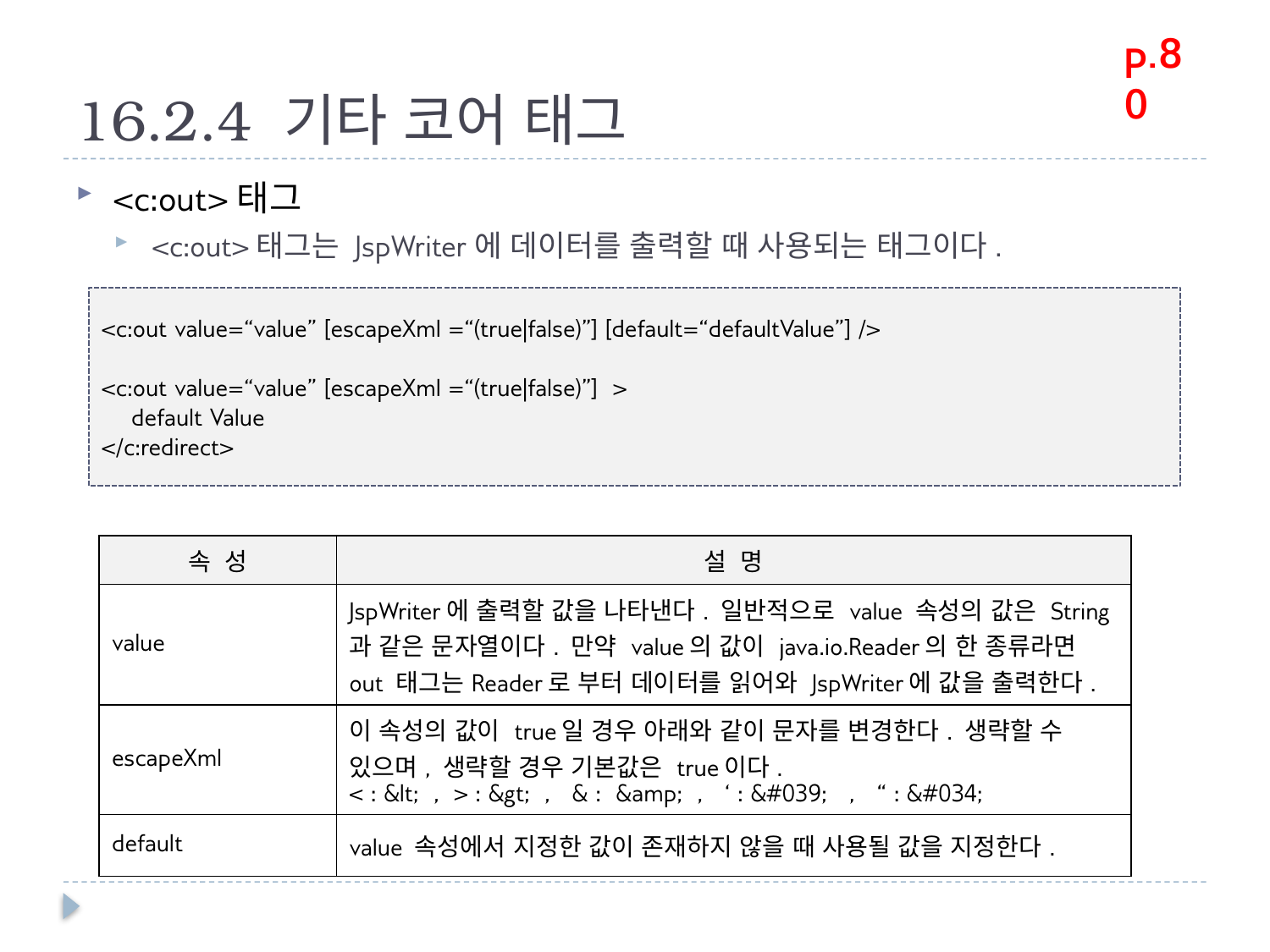

p.80
# 16.2.4 기타 코어 태그
<c:out>태그
<c:out>태그는 JspWriter에 데이터를 출력할 때 사용되는 태그이다.

<c:out value=“value” [escapeXml =“(true|false)”] [default=“defaultValue”] />

<c:out value=“value” [escapeXml =“(true|false)”]  >
    default Value
</c:redirect>
| 속 성 | 설 명 |
| --- | --- |
| value | JspWriter에 출력할 값을 나타낸다. 일반적으로 value 속성의 값은 String과 같은 문자열이다. 만약 value의 값이 java.io.Reader의 한 종류라면 out 태그는Reader로 부터 데이터를 읽어와 JspWriter에 값을 출력한다. |
| escapeXml | 이 속성의 값이 true일 경우 아래와 같이 문자를 변경한다. 생략할 수 있으며, 생략할 경우 기본값은 true이다. < : &lt; , > : &gt; , & : &amp; , ‘ : &#039; , “ : &#034; |
| default | value 속성에서 지정한 값이 존재하지 않을 때 사용될 값을 지정한다. |